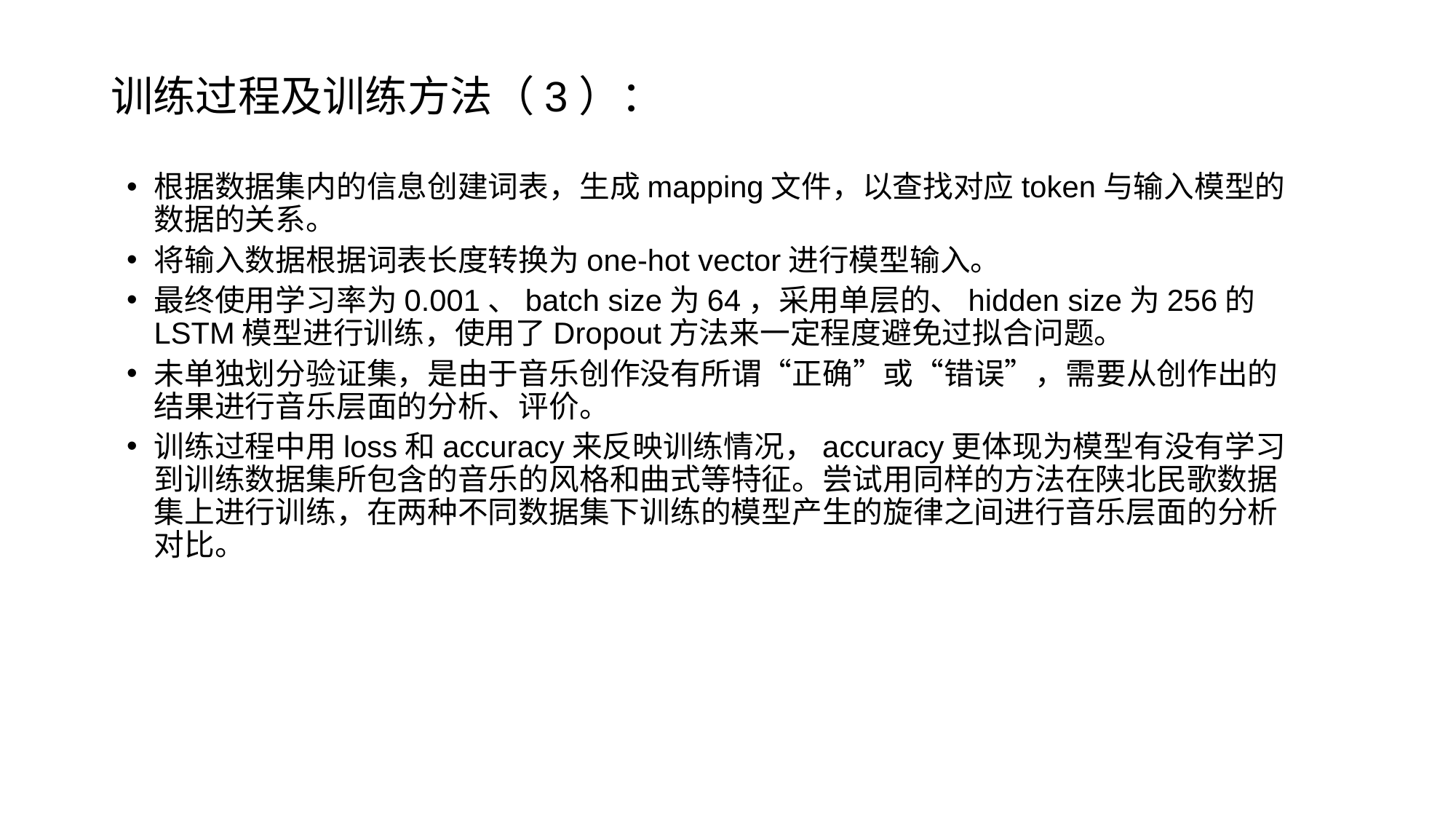

# 训练过程及训练方法（3）：

根据数据集内的信息创建词表，生成mapping文件，以查找对应token与输入模型的数据的关系。
将输入数据根据词表长度转换为one-hot vector进行模型输入。
最终使用学习率为0.001、batch size为64，采用单层的、hidden size为256的LSTM模型进行训练，使用了Dropout方法来一定程度避免过拟合问题。
未单独划分验证集，是由于音乐创作没有所谓“正确”或“错误”，需要从创作出的结果进行音乐层面的分析、评价。
训练过程中用loss和accuracy来反映训练情况，accuracy更体现为模型有没有学习到训练数据集所包含的音乐的风格和曲式等特征。尝试用同样的方法在陕北民歌数据集上进行训练，在两种不同数据集下训练的模型产生的旋律之间进行音乐层面的分析对比。